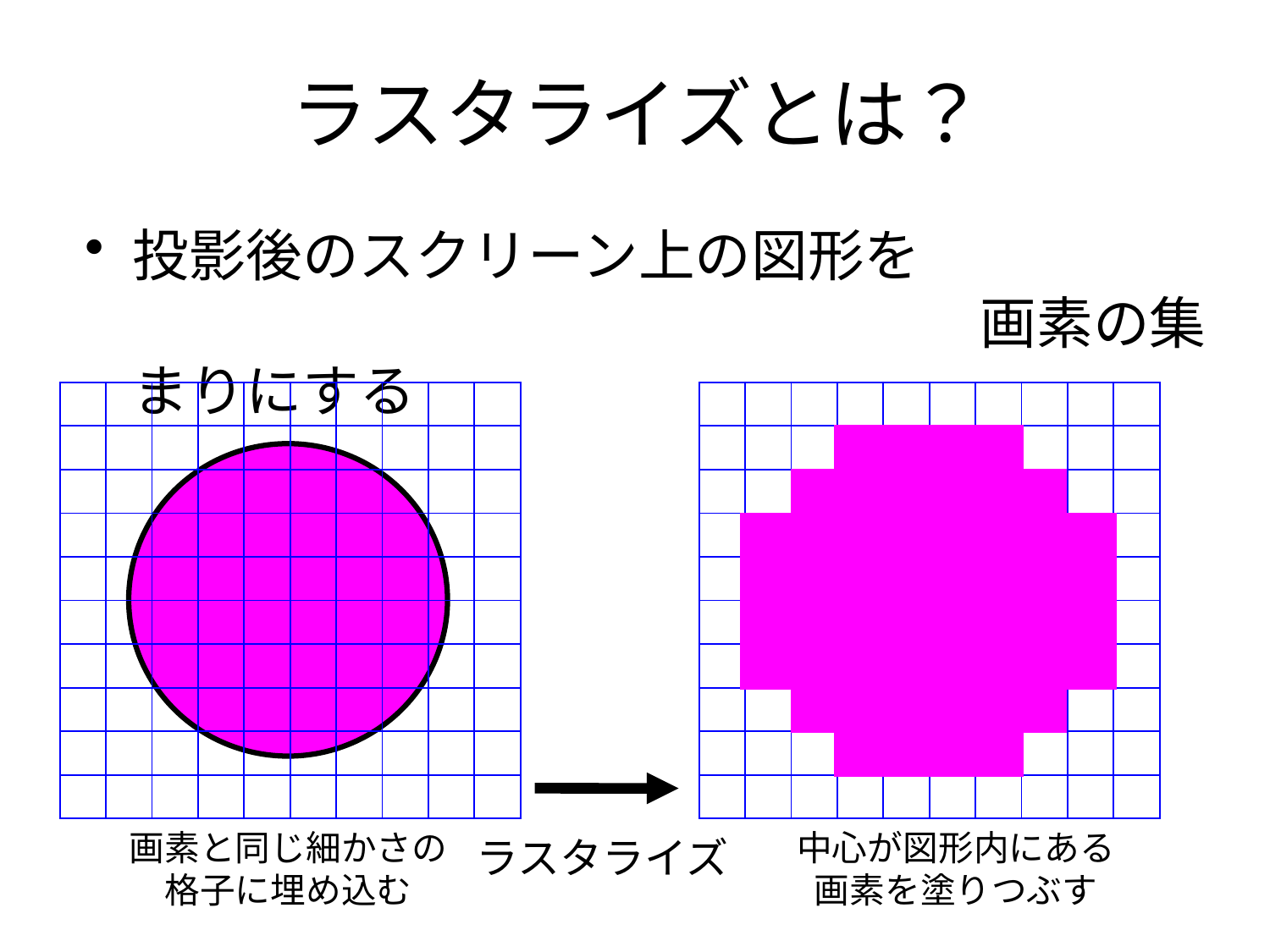

# ラスタライズとは？
投影後のスクリーン上の図形を
　　　　　　　　　　　　　　　画素の集まりにする
|  |  |  |  |  |  |  |  |  |  |
| --- | --- | --- | --- | --- | --- | --- | --- | --- | --- |
|  |  |  |  |  |  |  |  |  |  |
|  |  |  |  |  |  |  |  |  |  |
|  |  |  |  |  |  |  |  |  |  |
|  |  |  |  |  |  |  |  |  |  |
|  |  |  |  |  |  |  |  |  |  |
|  |  |  |  |  |  |  |  |  |  |
|  |  |  |  |  |  |  |  |  |  |
|  |  |  |  |  |  |  |  |  |  |
|  |  |  |  |  |  |  |  |  |  |
|  |  |  |  |  |  |  |  |  |  |
| --- | --- | --- | --- | --- | --- | --- | --- | --- | --- |
|  |  |  |  |  |  |  |  |  |  |
|  |  |  |  |  |  |  |  |  |  |
|  |  |  |  |  |  |  |  |  |  |
|  |  |  |  |  |  |  |  |  |  |
|  |  |  |  |  |  |  |  |  |  |
|  |  |  |  |  |  |  |  |  |  |
|  |  |  |  |  |  |  |  |  |  |
|  |  |  |  |  |  |  |  |  |  |
|  |  |  |  |  |  |  |  |  |  |

画素と同じ細かさの
格子に埋め込む
中心が図形内にある
画素を塗りつぶす
ラスタライズ